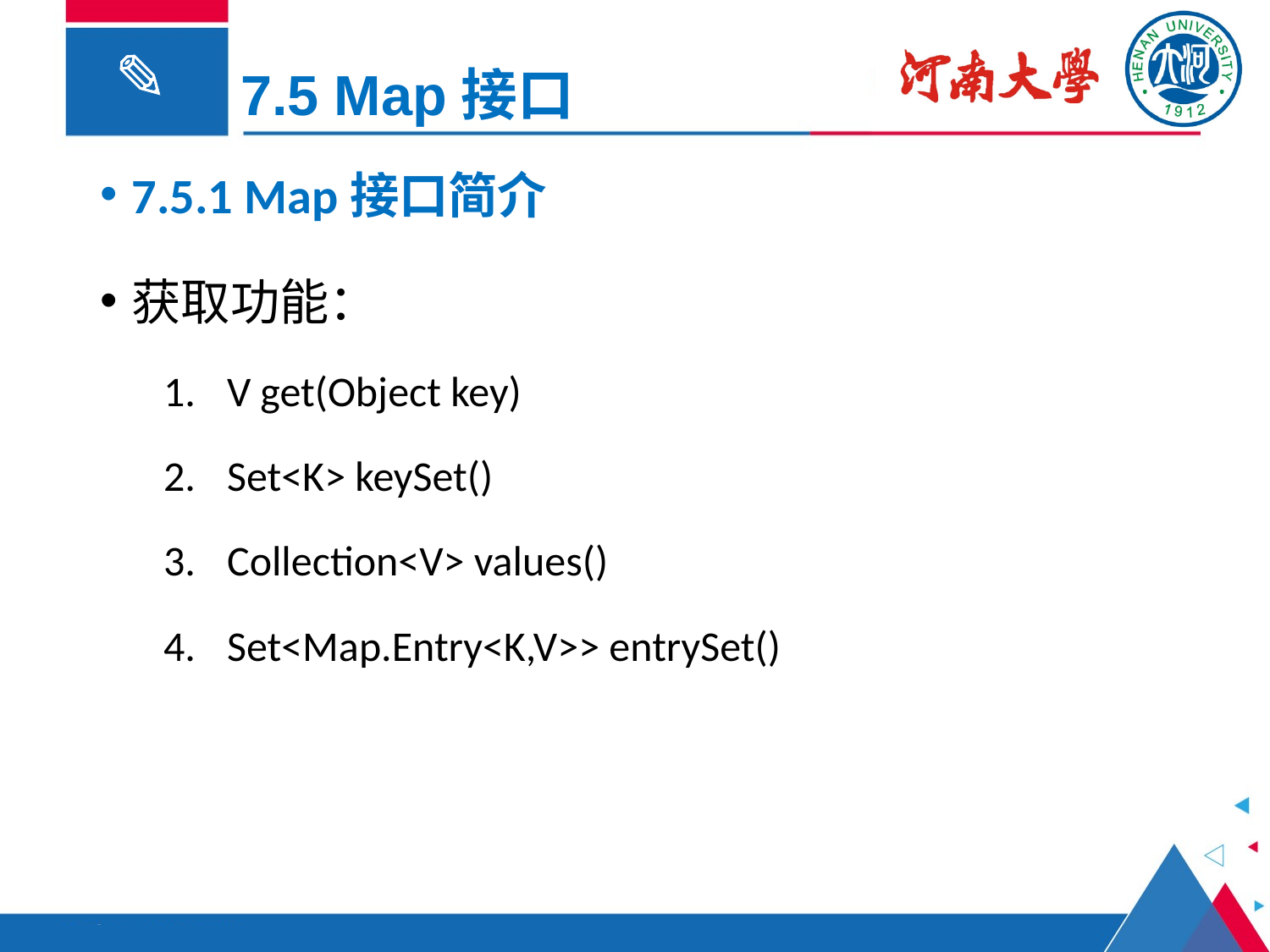

7.5 Map接口
7.5.1 Map接口简介
获取功能：
V get(Object key)
Set<K> keySet()
Collection<V> values()
Set<Map.Entry<K,V>> entrySet()